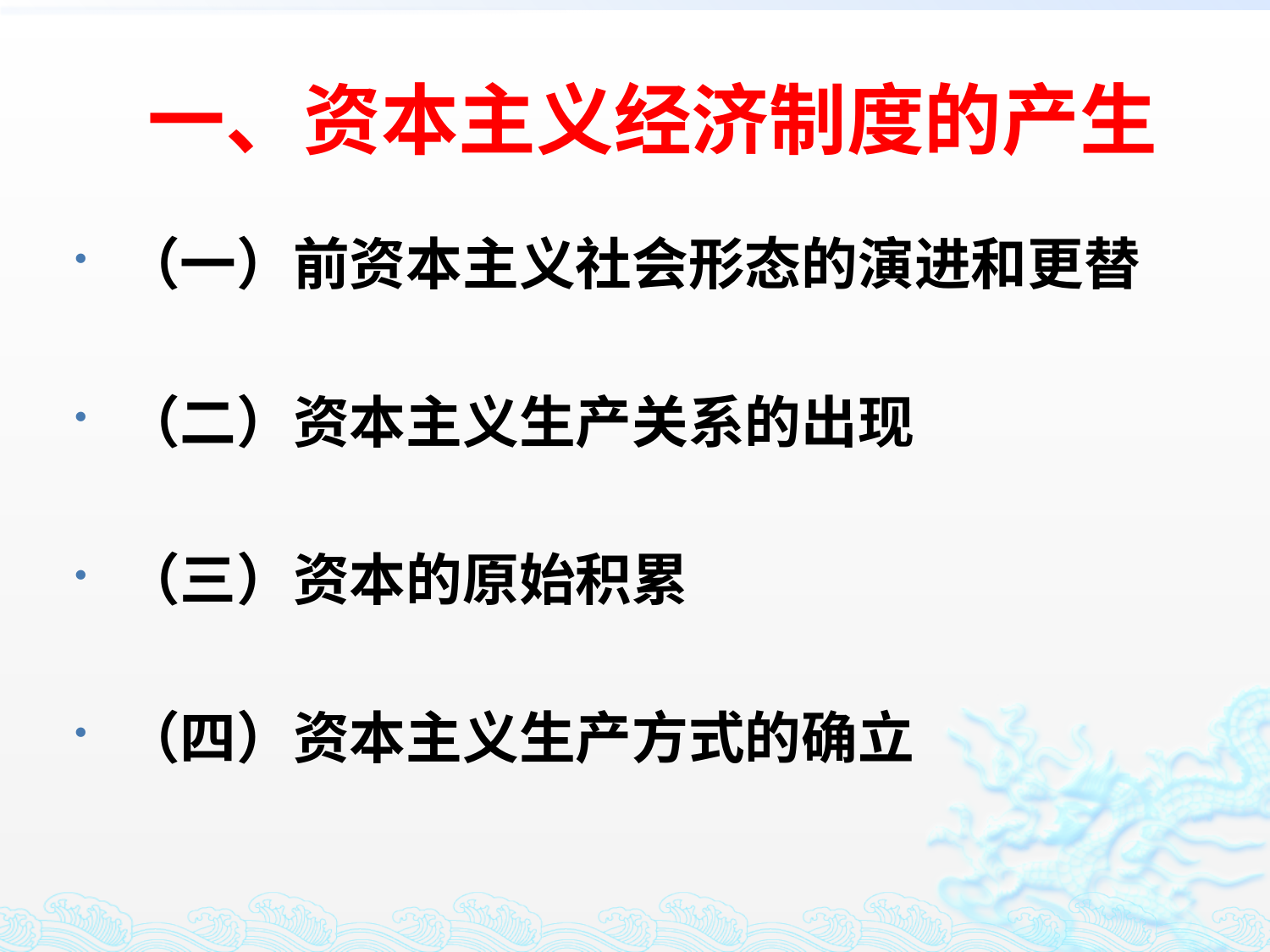

# 一、资本主义经济制度的产生
（一）前资本主义社会形态的演进和更替

（二）资本主义生产关系的出现

（三）资本的原始积累

（四）资本主义生产方式的确立